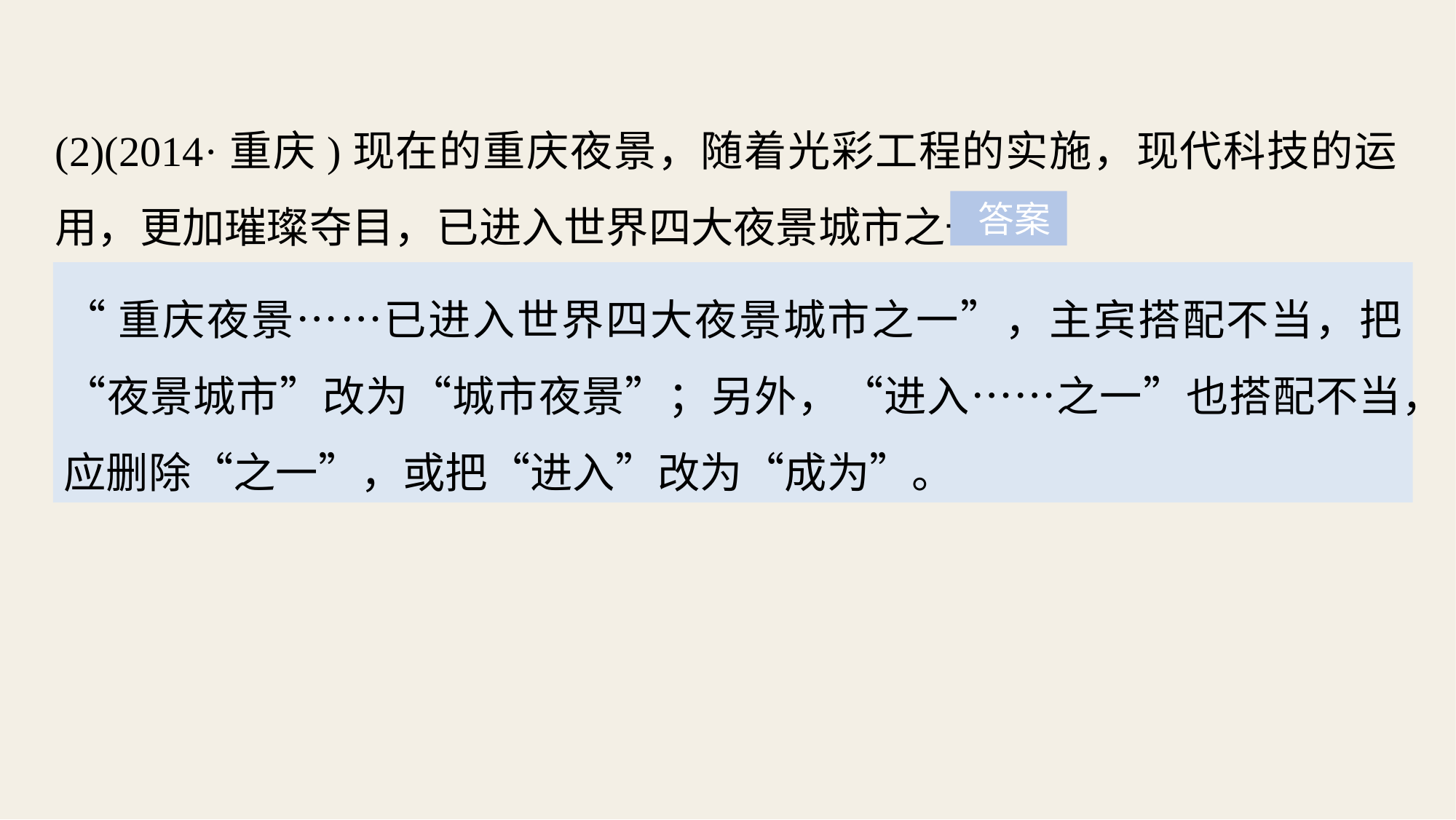

(2)(2014·重庆)现在的重庆夜景，随着光彩工程的实施，现代科技的运用，更加璀璨夺目，已进入世界四大夜景城市之一。
 答案
“重庆夜景……已进入世界四大夜景城市之一”，主宾搭配不当，把“夜景城市”改为“城市夜景”；另外，“进入……之一”也搭配不当，应删除“之一”，或把“进入”改为“成为”。